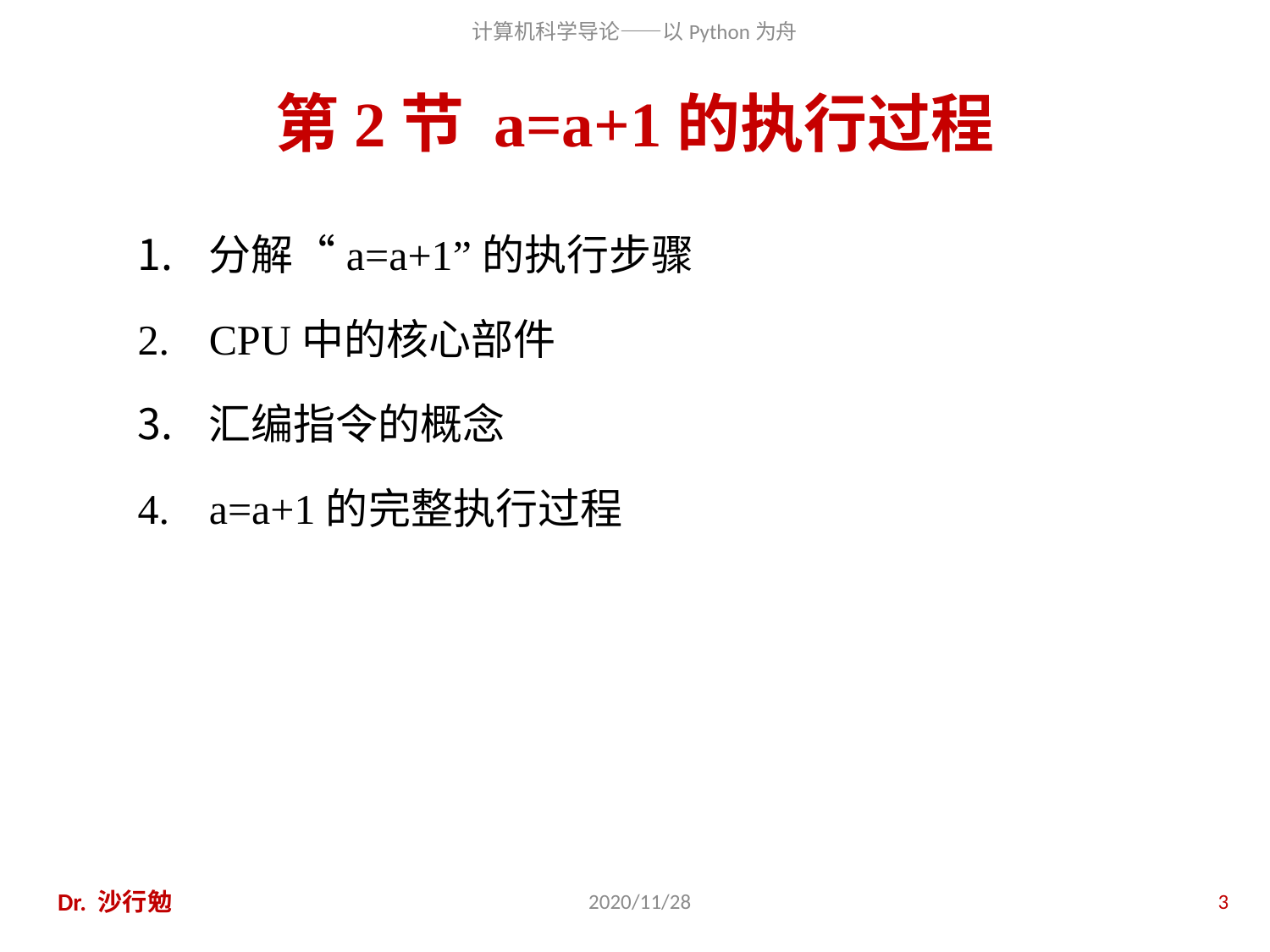

# 第2节 a=a+1的执行过程
分解“a=a+1”的执行步骤
CPU中的核心部件
汇编指令的概念
a=a+1的完整执行过程
Dr. 沙行勉
2020/11/28
3